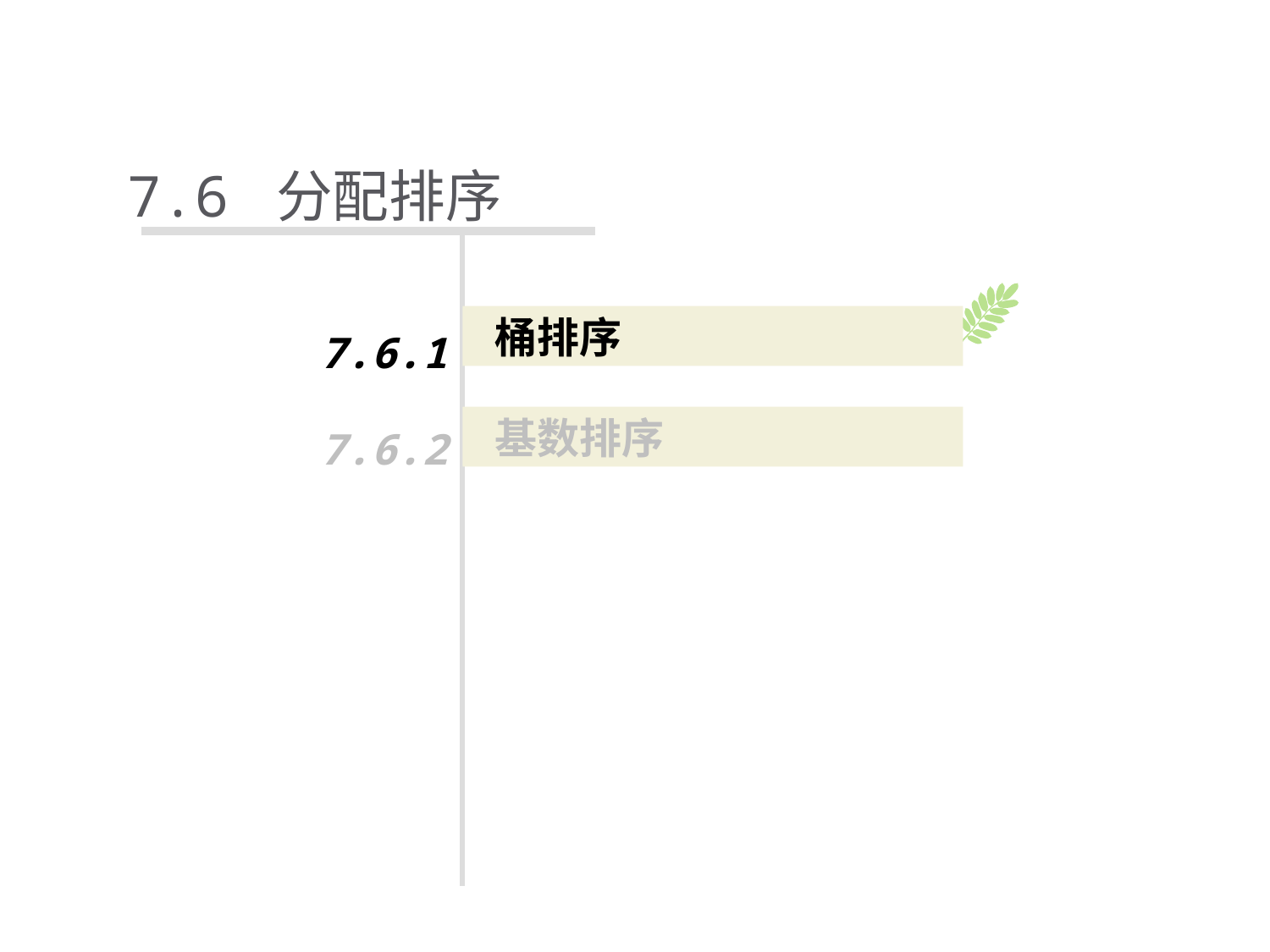

#
7.6 分配排序

 桶排序
7.6.1
7.6.2
 基数排序